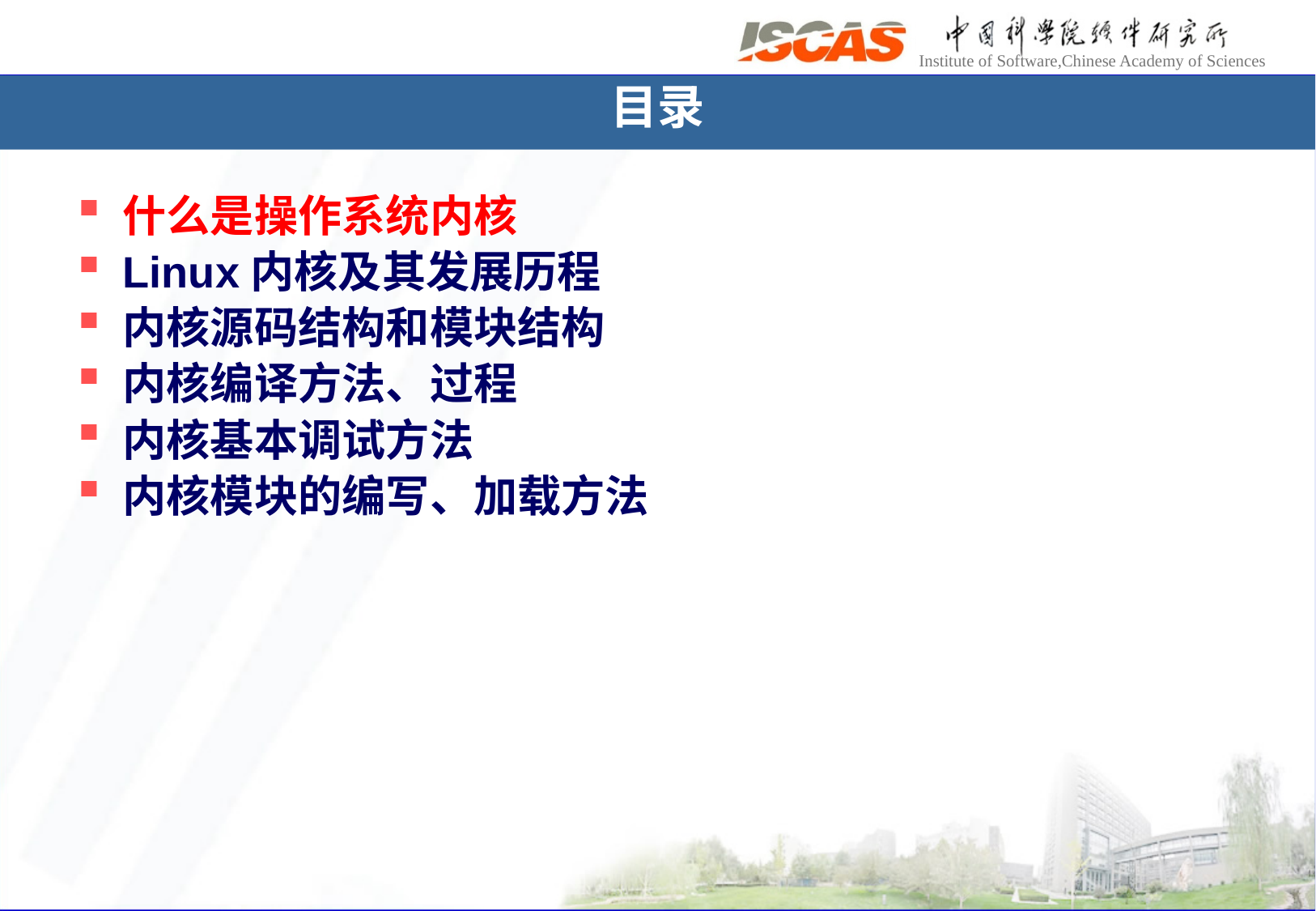

# 目录
什么是操作系统内核
Linux内核及其发展历程
内核源码结构和模块结构
内核编译方法、过程
内核基本调试方法
内核模块的编写、加载方法